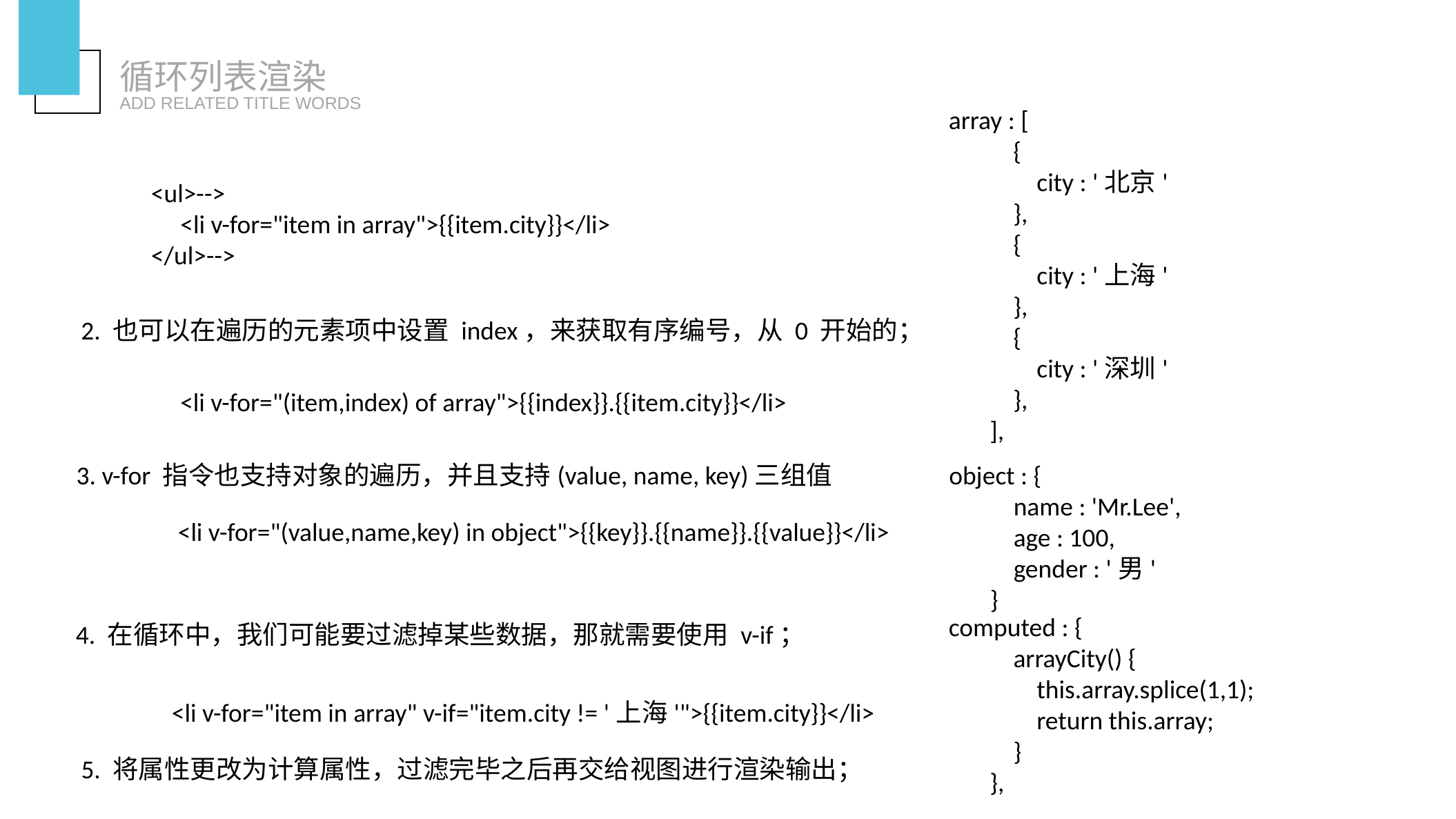

循环列表渲染
ADD RELATED TITLE WORDS
 array : [
            {
                city : '北京'
            },
            {
                city : '上海'
            },
            {
                city : '深圳'
            },
        ],
<ul>-->
     <li v-for="item in array">{{item.city}}</li>
</ul>-->
2. 也可以在遍历的元素项中设置 index，来获取有序编号，从 0 开始的；
<li v-for="(item,index) of array">{{index}}.{{item.city}}</li>
3. v-for 指令也支持对象的遍历，并且支持(value, name, key)三组值
 object : {
            name : 'Mr.Lee',
            age : 100,
            gender : '男'
        }
 <li v-for="(value,name,key) in object">{{key}}.{{name}}.{{value}}</li>
 computed : {
            arrayCity() {
                this.array.splice(1,1);
                return this.array;
            }
        },
4. 在循环中，我们可能要过滤掉某些数据，那就需要使用 v-if；
 <li v-for="item in array" v-if="item.city != '上海'">{{item.city}}</li>
5. 将属性更改为计算属性，过滤完毕之后再交给视图进行渲染输出；